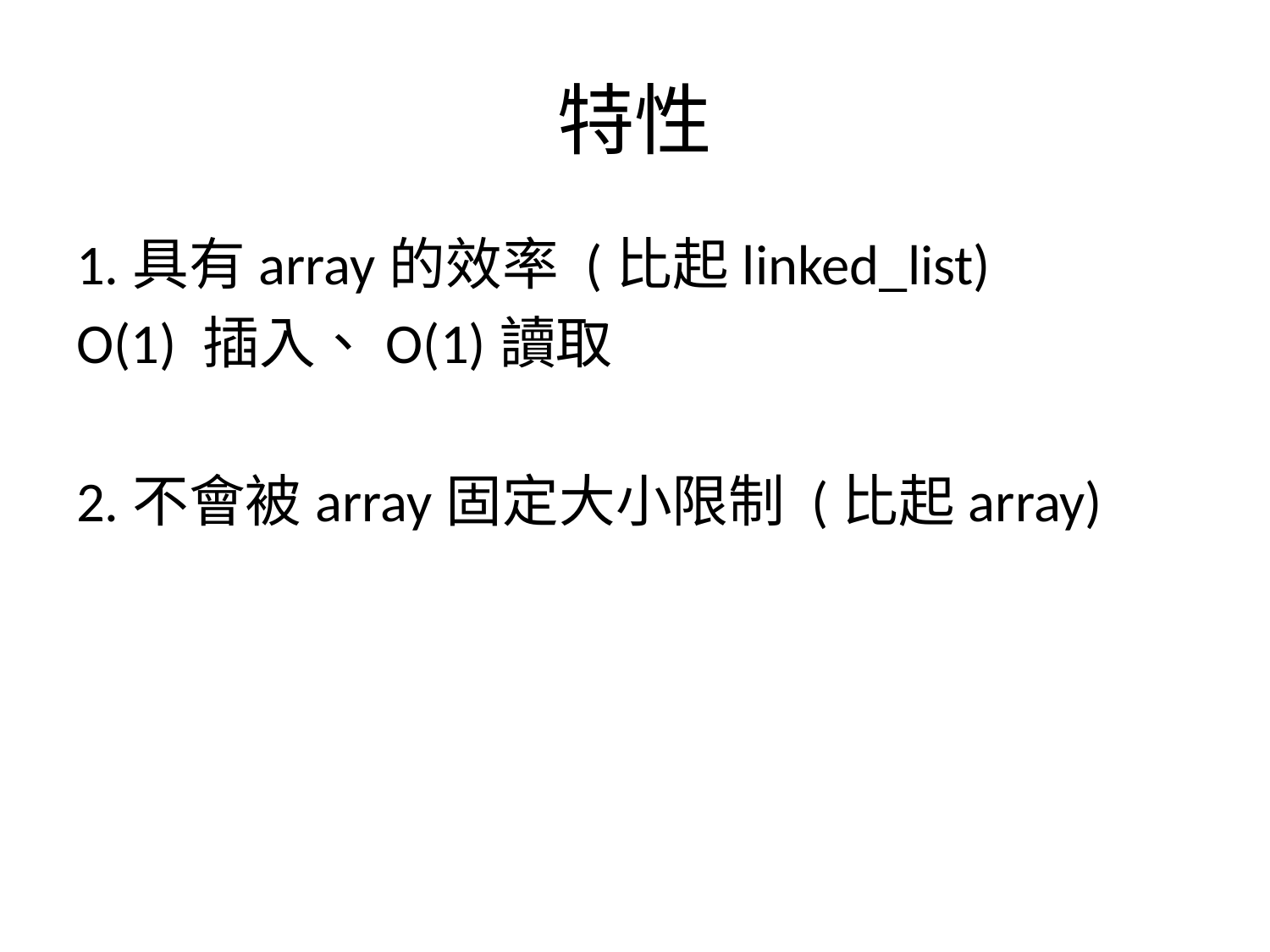

# 特性
1.具有array的效率 (比起linked_list)
O(1) 插入、O(1)讀取

2.不會被array固定大小限制 (比起array)